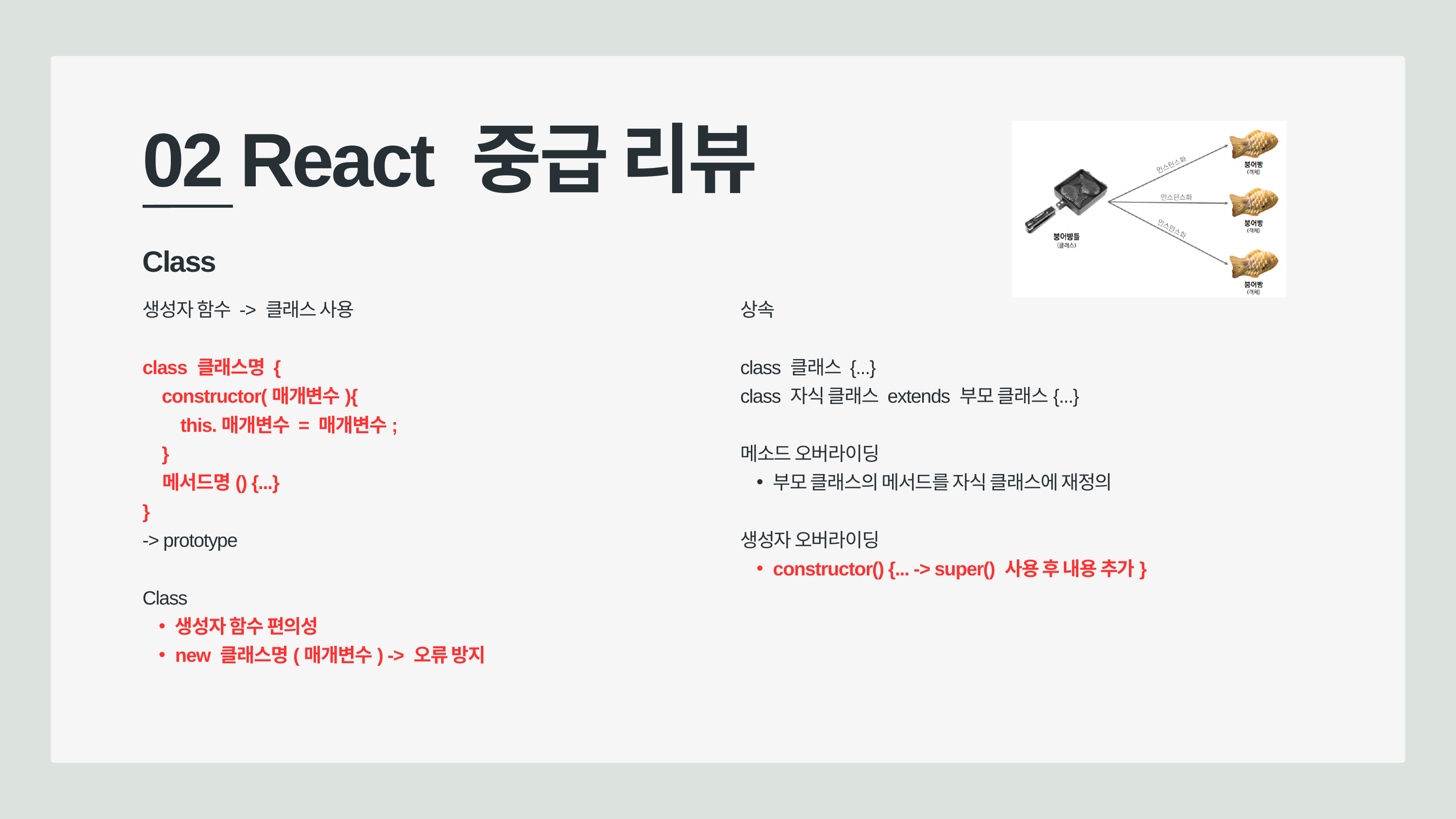

02 React 중급 리뷰

Class
생성자 함수 -> 클래스 사용

class 클래스명 {
    constructor(매개변수){
        this.매개변수 = 매개변수;
    }
    메서드명() {...}
}
-> prototype

Class
생성자 함수 편의성
new 클래스명(매개변수) -> 오류 방지
상속

class 클래스 {...}
class 자식 클래스 extends 부모 클래스{...}

메소드 오버라이딩
부모 클래스의 메서드를 자식 클래스에 재정의

생성자 오버라이딩
constructor() {... -> super() 사용 후 내용 추가}